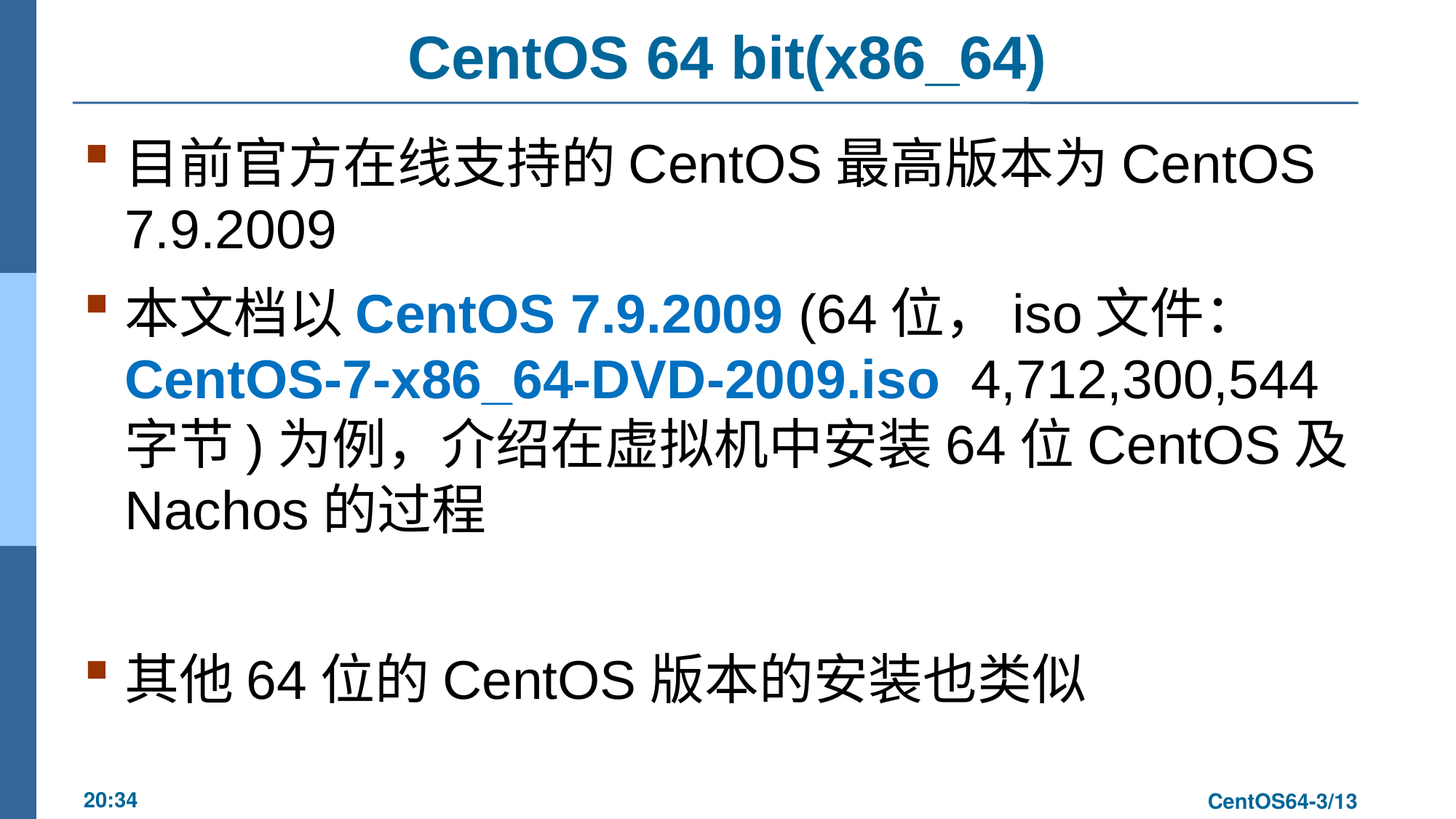

# CentOS 64 bit(x86_64)
目前官方在线支持的CentOS最高版本为CentOS 7.9.2009
本文档以CentOS 7.9.2009 (64位，iso文件：CentOS-7-x86_64-DVD-2009.iso  4,712,300,544 字节)为例，介绍在虚拟机中安装64位CentOS及Nachos的过程

其他64位的CentOS版本的安装也类似